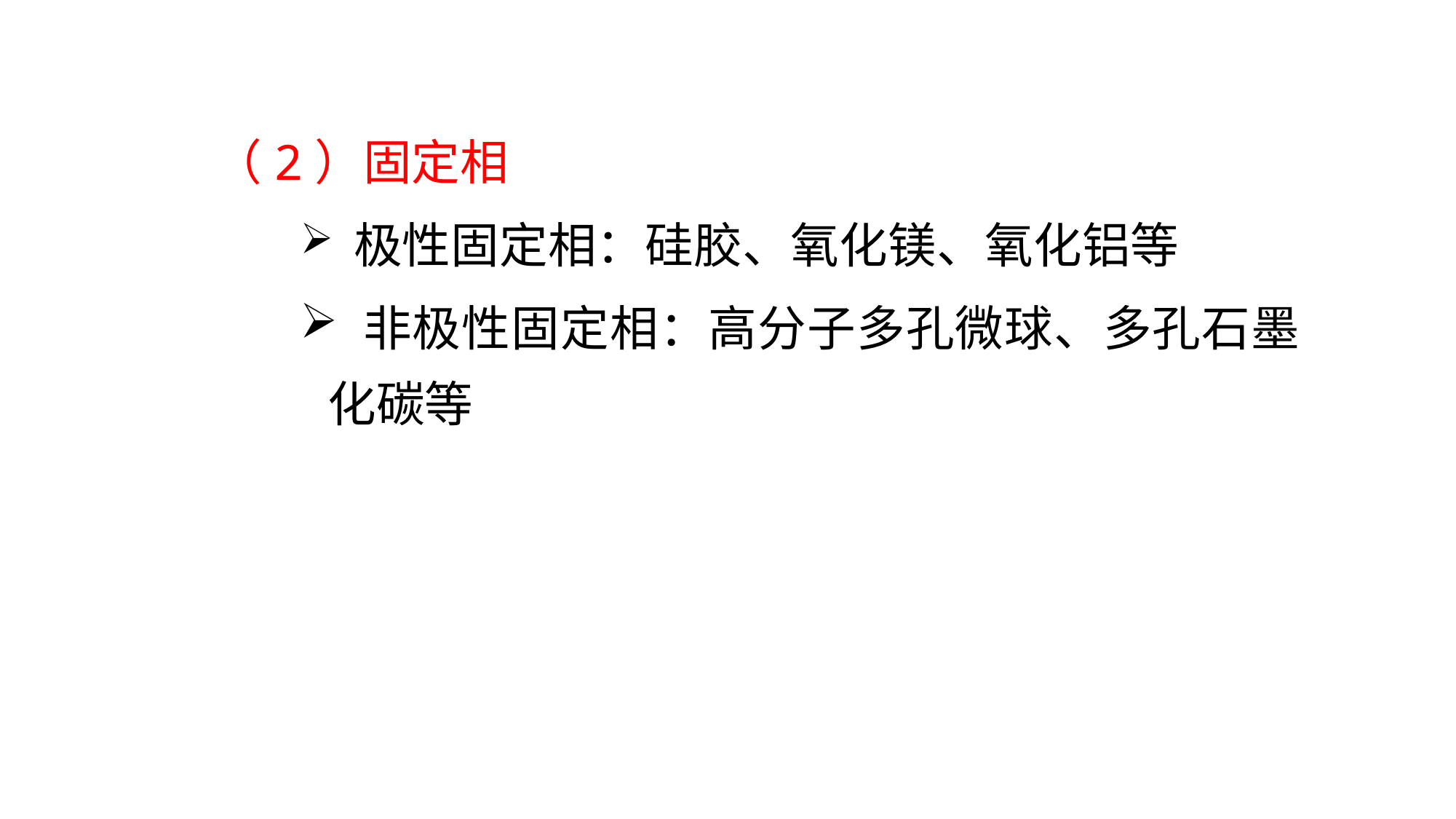

（2）固定相
 极性固定相：硅胶、氧化镁、氧化铝等
 非极性固定相：高分子多孔微球、多孔石墨化碳等